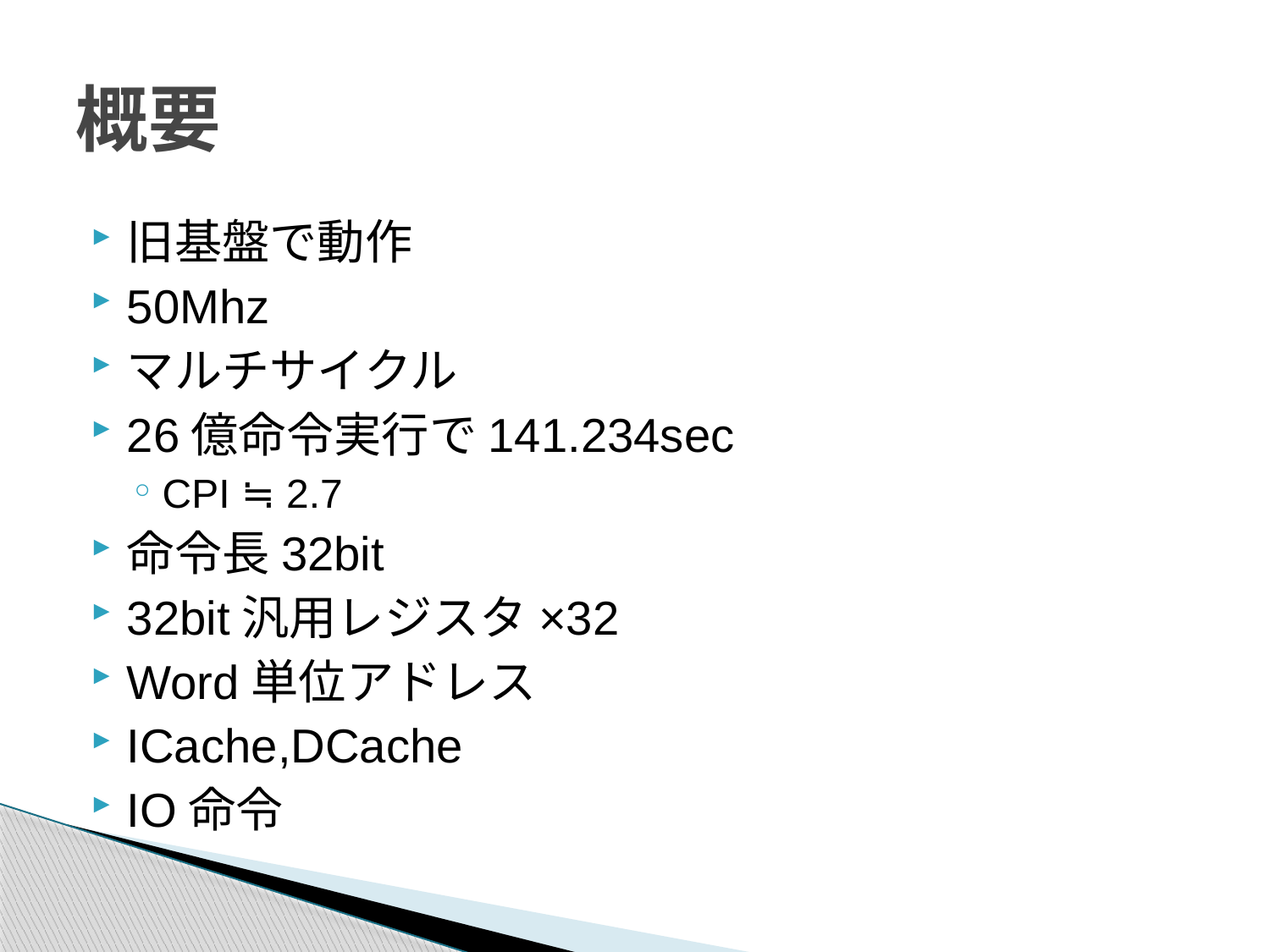

# 概要
旧基盤で動作
50Mhz
マルチサイクル
26億命令実行で141.234sec
CPI ≒ 2.7
命令長32bit
32bit汎用レジスタ×32
Word単位アドレス
ICache,DCache
IO命令